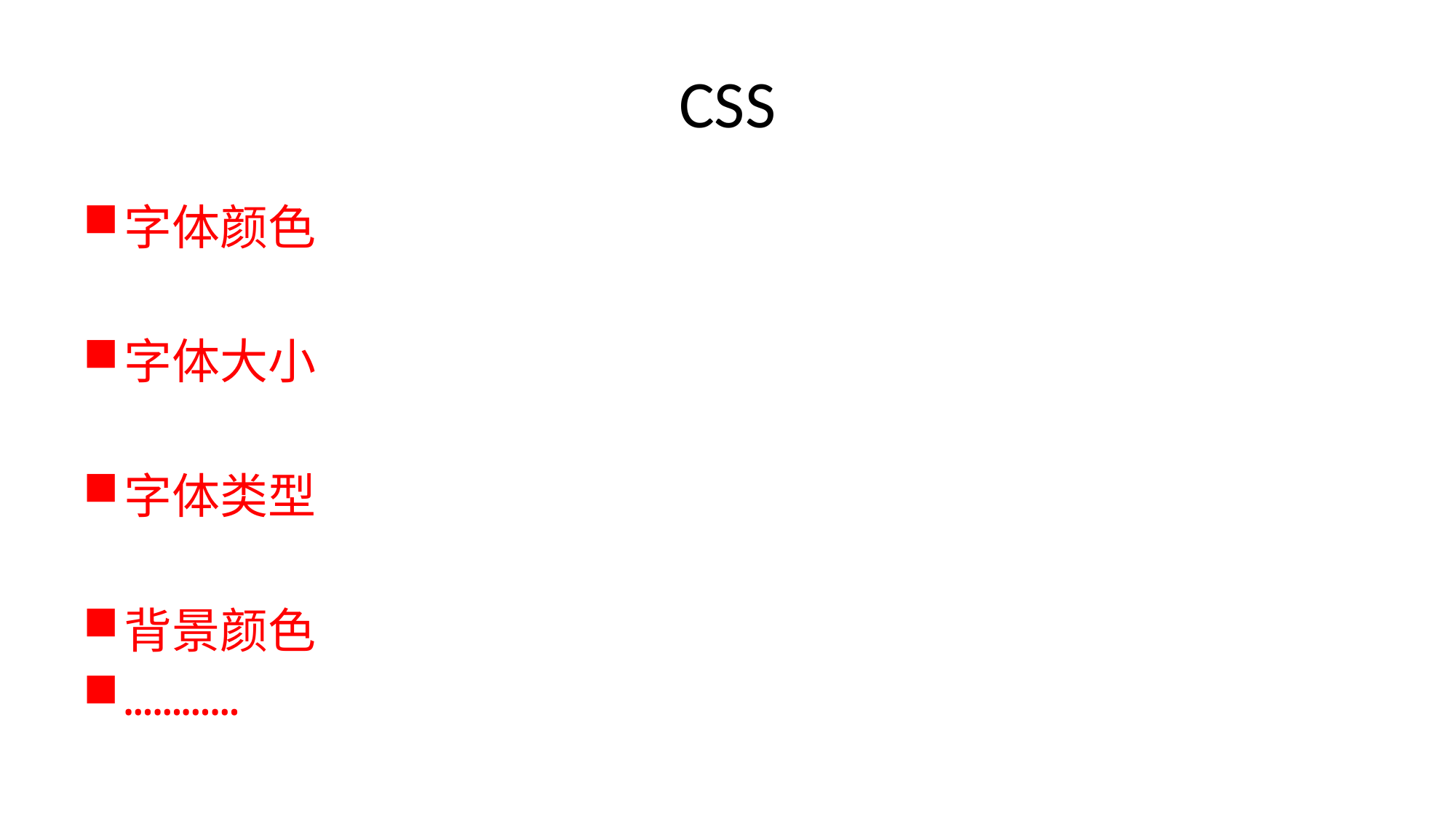

# CSS
字体颜色

字体大小

字体类型

背景颜色
…………